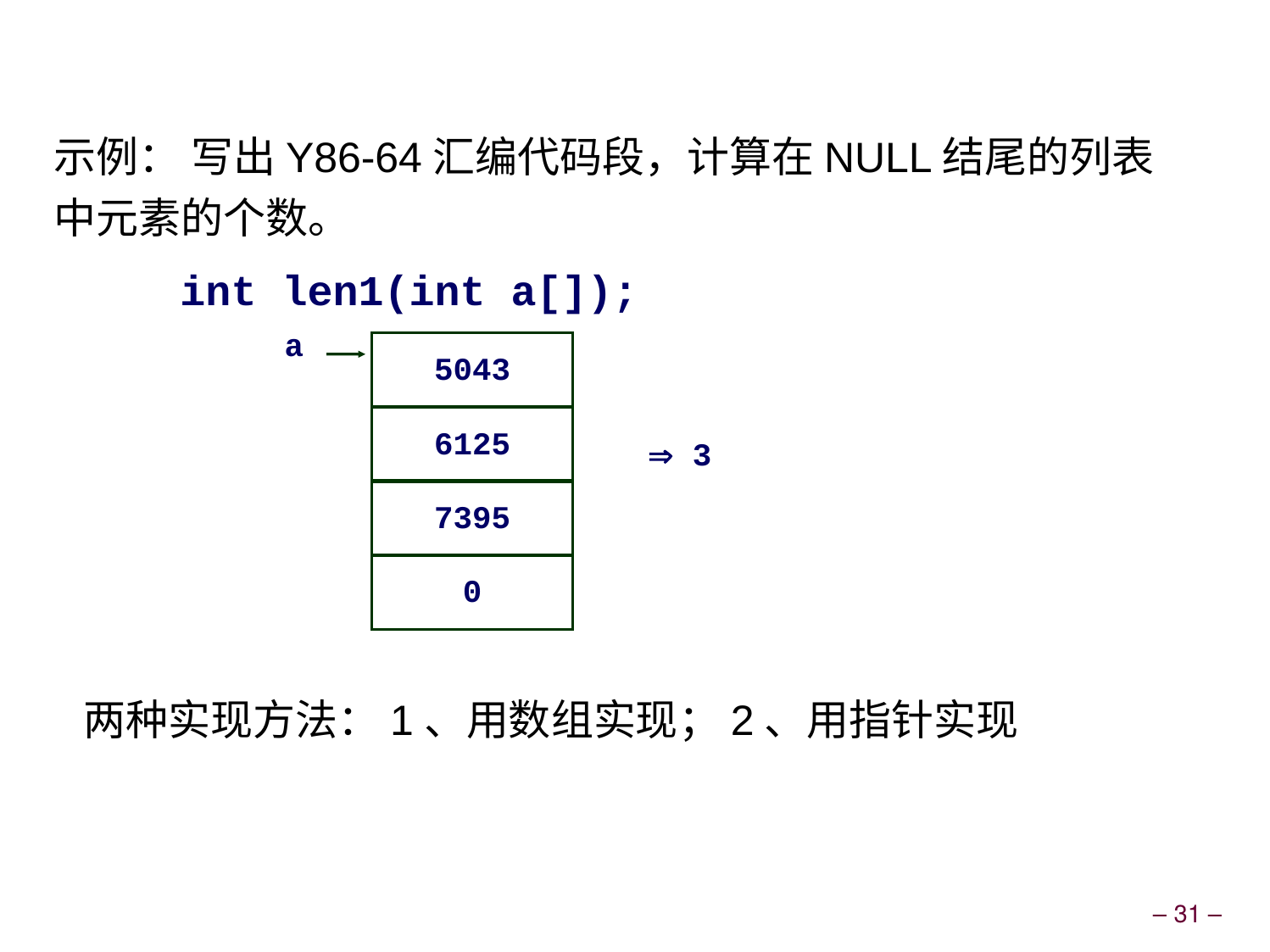

示例： 写出Y86-64汇编代码段，计算在NULL结尾的列表中元素的个数。
int len1(int a[]);

两种实现方法：1、用数组实现；2、用指针实现

a
5043

6125
⇒ 3
7395
0